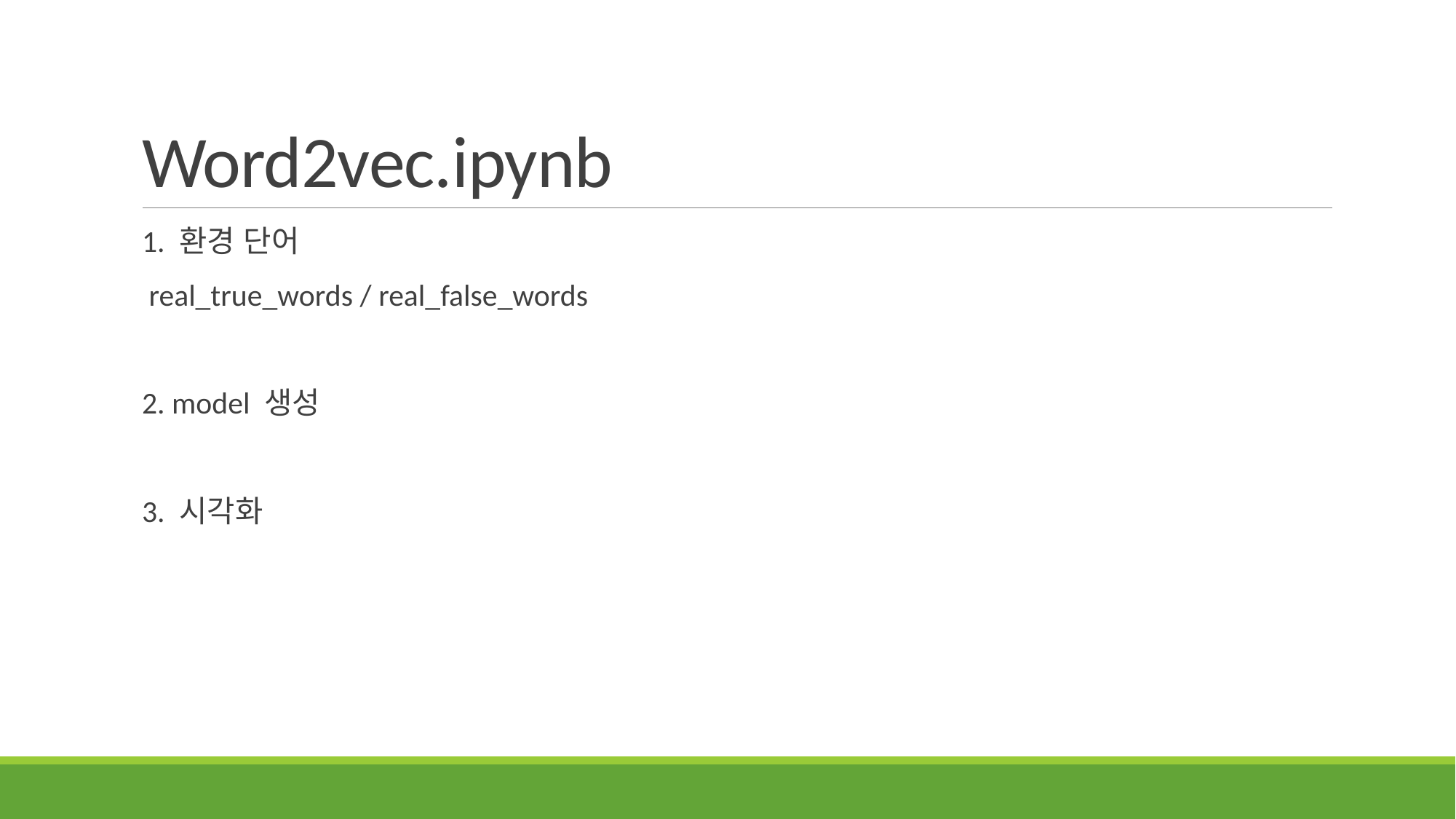

# Word2vec.ipynb
1. 환경 단어
 real_true_words / real_false_words

2. model 생성

3. 시각화